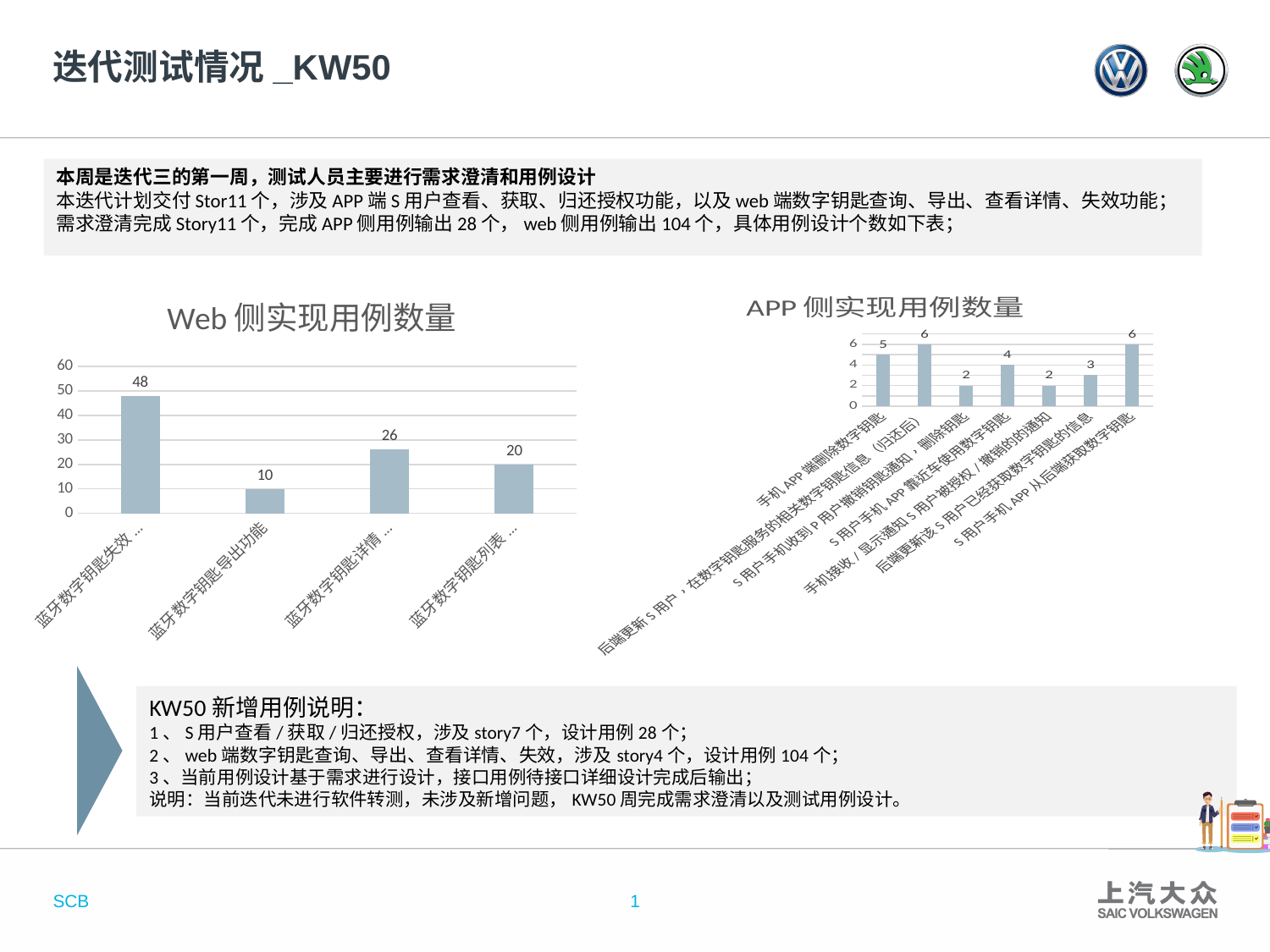

# 迭代测试情况_KW50
本周是迭代三的第一周，测试人员主要进行需求澄清和用例设计
本迭代计划交付Stor11个，涉及APP端S用户查看、获取、归还授权功能，以及web端数字钥匙查询、导出、查看详情、失效功能；
需求澄清完成Story11个，完成APP侧用例输出28个，web侧用例输出104个，具体用例设计个数如下表；

### Chart: Web侧实现用例数量

| Category |  |
|---|---|
| 蓝牙数字钥匙失效操作功能 | 48.0 |
| 蓝牙数字钥匙导出功能 | 10.0 |
| 蓝牙数字钥匙详情查询功能 | 26.0 |
| 蓝牙数字钥匙列表查询功能 | 20.0 |

### Chart: APP侧实现用例数量

| Category |  |
|---|---|
| 手机APP端删除数字钥匙 | 5.0 |
| 后端更新S用户，在数字钥匙服务的相关数字钥匙信息（归还后） | 6.0 |
| S用户手机收到P用户撤销钥匙通知，删除钥匙 | 2.0 |
| S用户手机APP靠近车使用数字钥匙 | 4.0 |
| 手机接收/显示通知S用户被授权/撤销的的通知 | 2.0 |
| 后端更新该S用户已经获取数字钥匙的信息 | 3.0 |
| S用户手机APP从后端获取数字钥匙 | 6.0 |
KW50新增用例说明：
1、S用户查看/获取/归还授权，涉及story7个，设计用例28个；
2、web端数字钥匙查询、导出、查看详情、失效，涉及story4个，设计用例104个；
3、当前用例设计基于需求进行设计，接口用例待接口详细设计完成后输出；
说明：当前迭代未进行软件转测，未涉及新增问题，KW50周完成需求澄清以及测试用例设计。